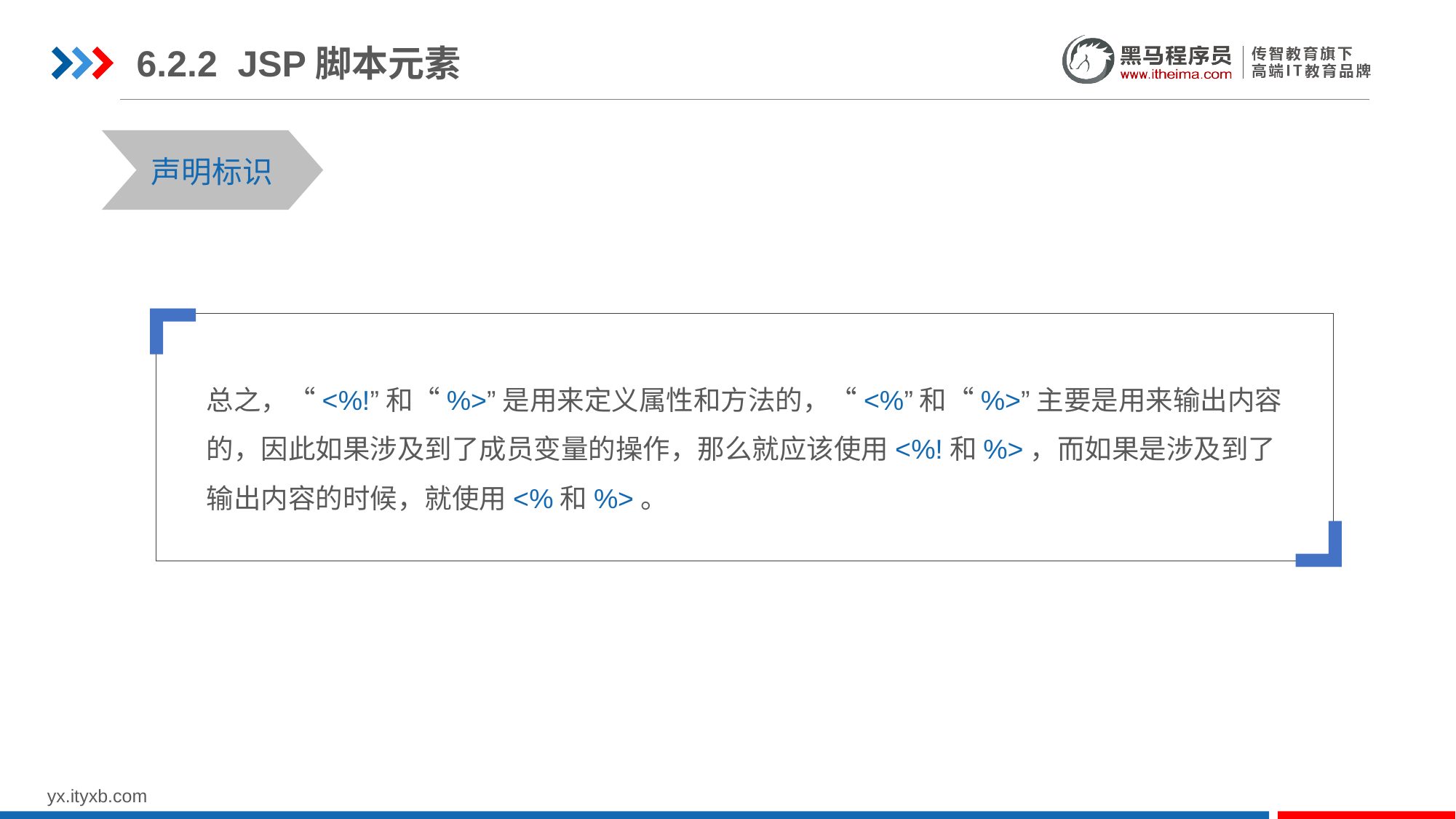

6.2.2  JSP脚本元素

声明标识

总之，“<%!”和“%>”是用来定义属性和方法的，“<%”和“%>”主要是用来输出内容的，因此如果涉及到了成员变量的操作，那么就应该使用<%!和%>，而如果是涉及到了输出内容的时候，就使用<%和%>。